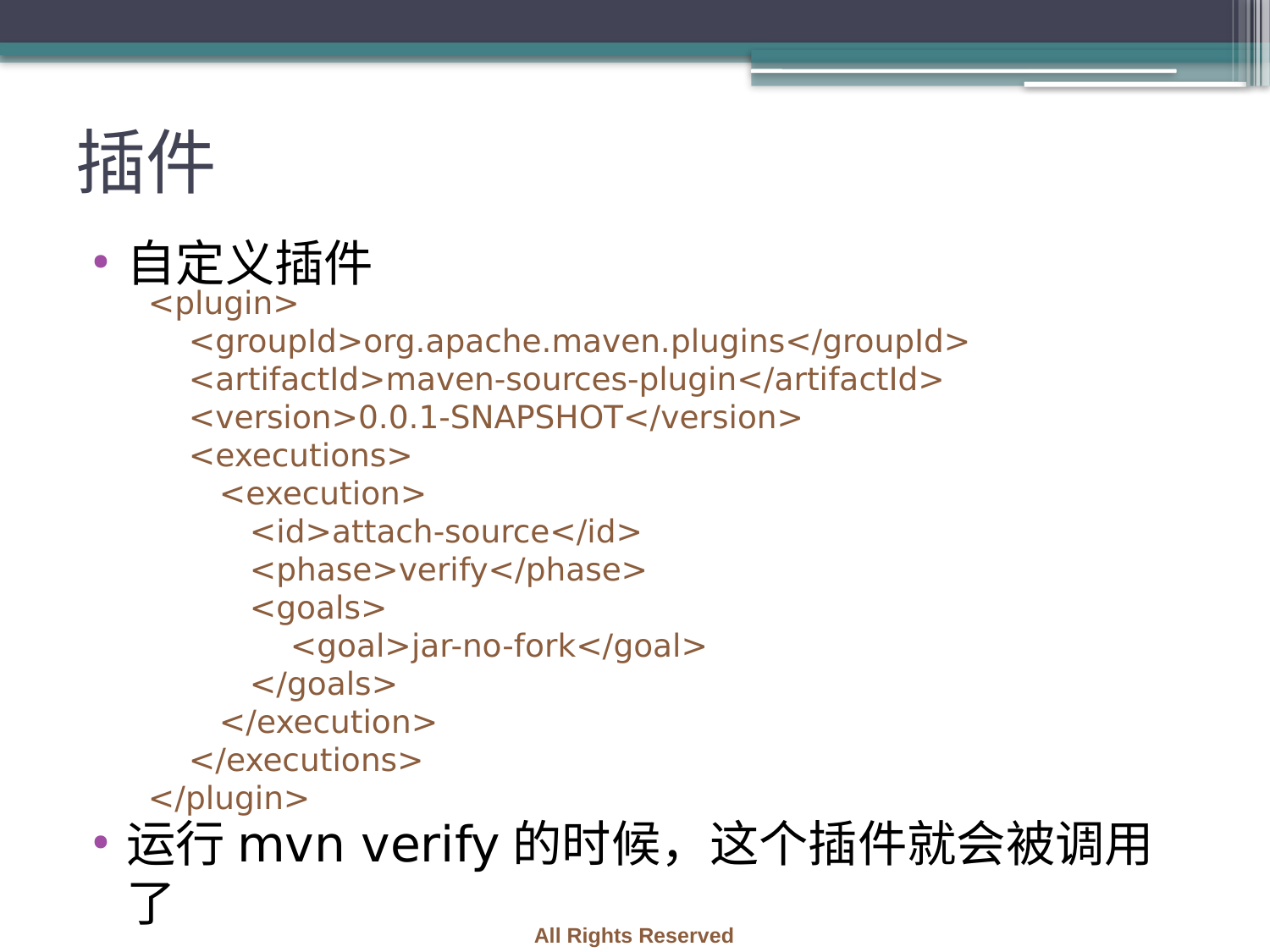

# 插件
自定义插件

运行mvn verify的时候，这个插件就会被调用了

<plugin>
    <groupId>org.apache.maven.plugins</groupId>
    <artifactId>maven-sources-plugin</artifactId>
    <version>0.0.1-SNAPSHOT</version>
    <executions>
       <execution>
          <id>attach-source</id>
          <phase>verify</phase>
          <goals>
              <goal>jar-no-fork</goal>
          </goals>
       </execution>
    </executions>
</plugin>